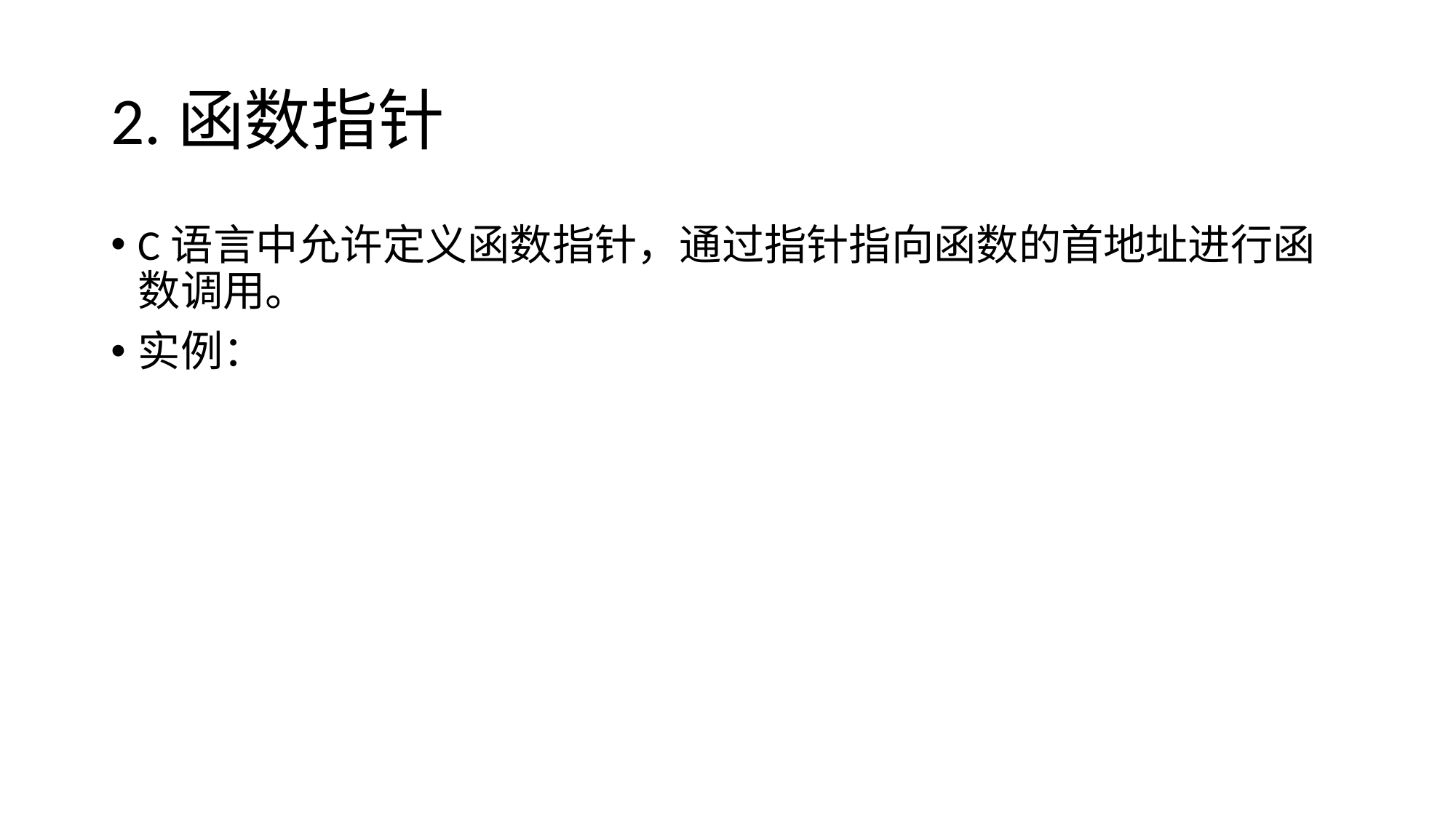

# 2.函数指针
C语言中允许定义函数指针，通过指针指向函数的首地址进行函数调用。
实例：